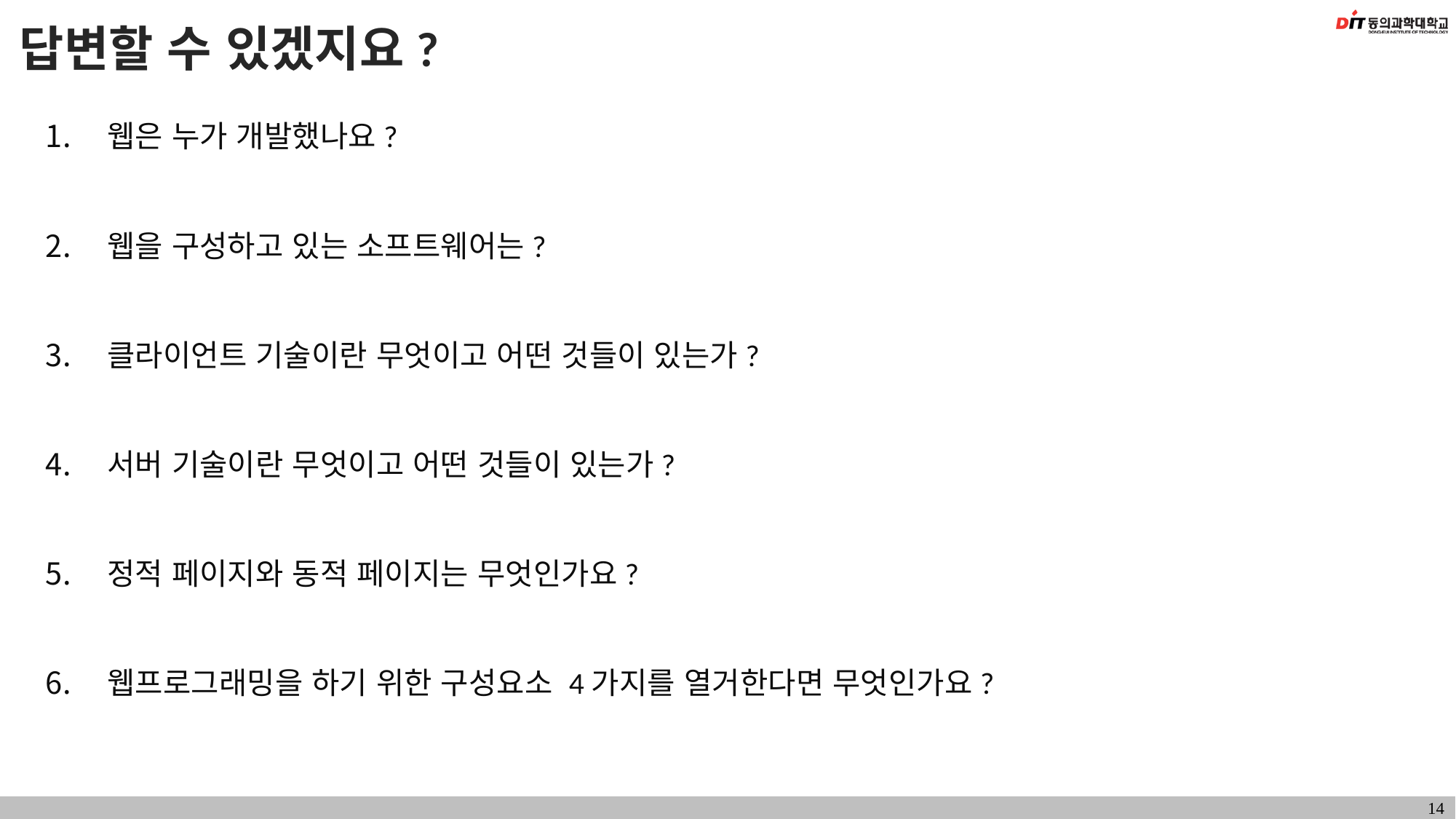

# 답변할 수 있겠지요?
웹은 누가 개발했나요?

웹을 구성하고 있는 소프트웨어는?

클라이언트 기술이란 무엇이고 어떤 것들이 있는가?

서버 기술이란 무엇이고 어떤 것들이 있는가?

정적 페이지와 동적 페이지는 무엇인가요?

웹프로그래밍을 하기 위한 구성요소 4가지를 열거한다면 무엇인가요?
14